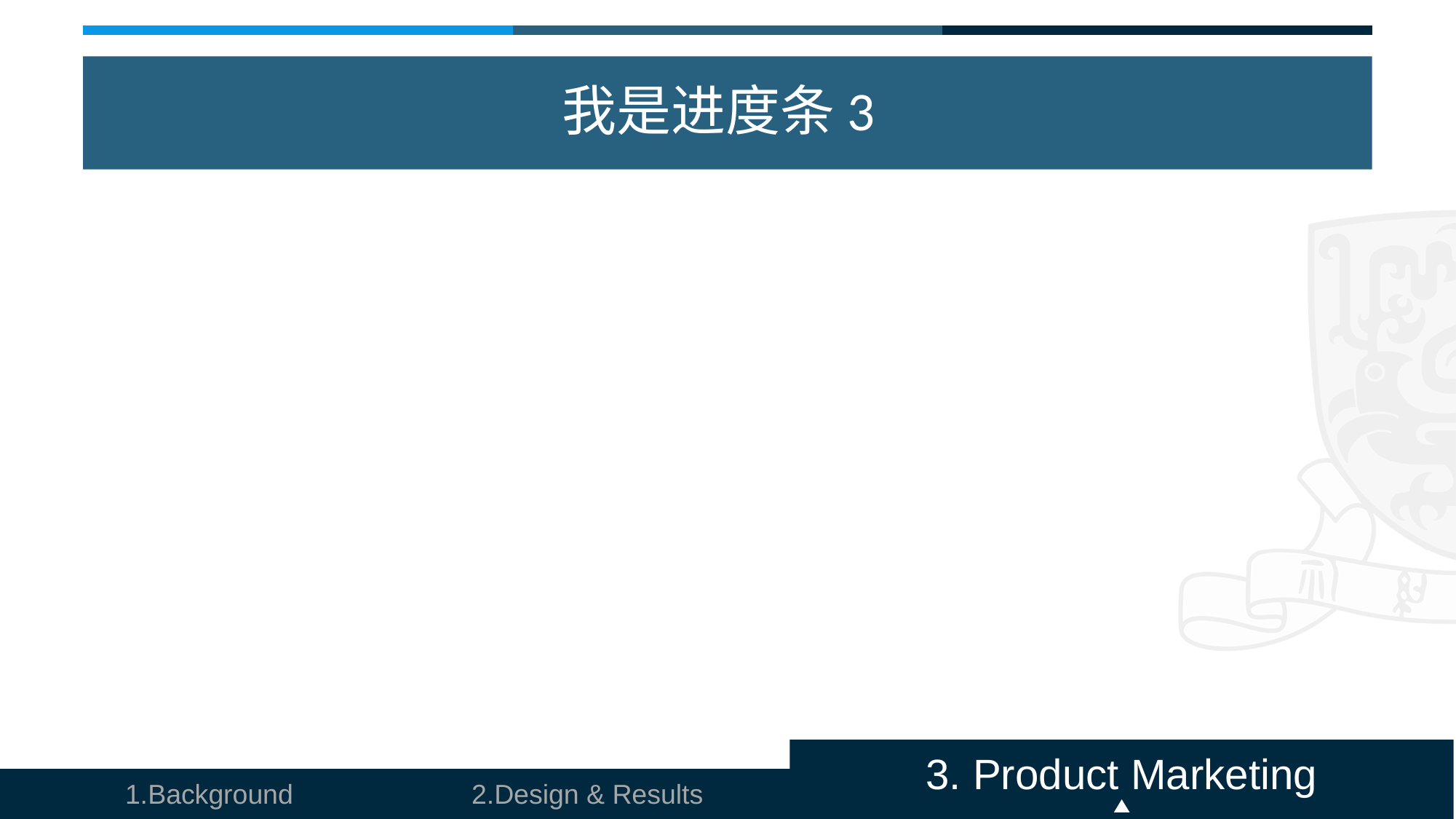

4
# 我是进度条3

3. Product Marketing

1.Background
2.Design & Results